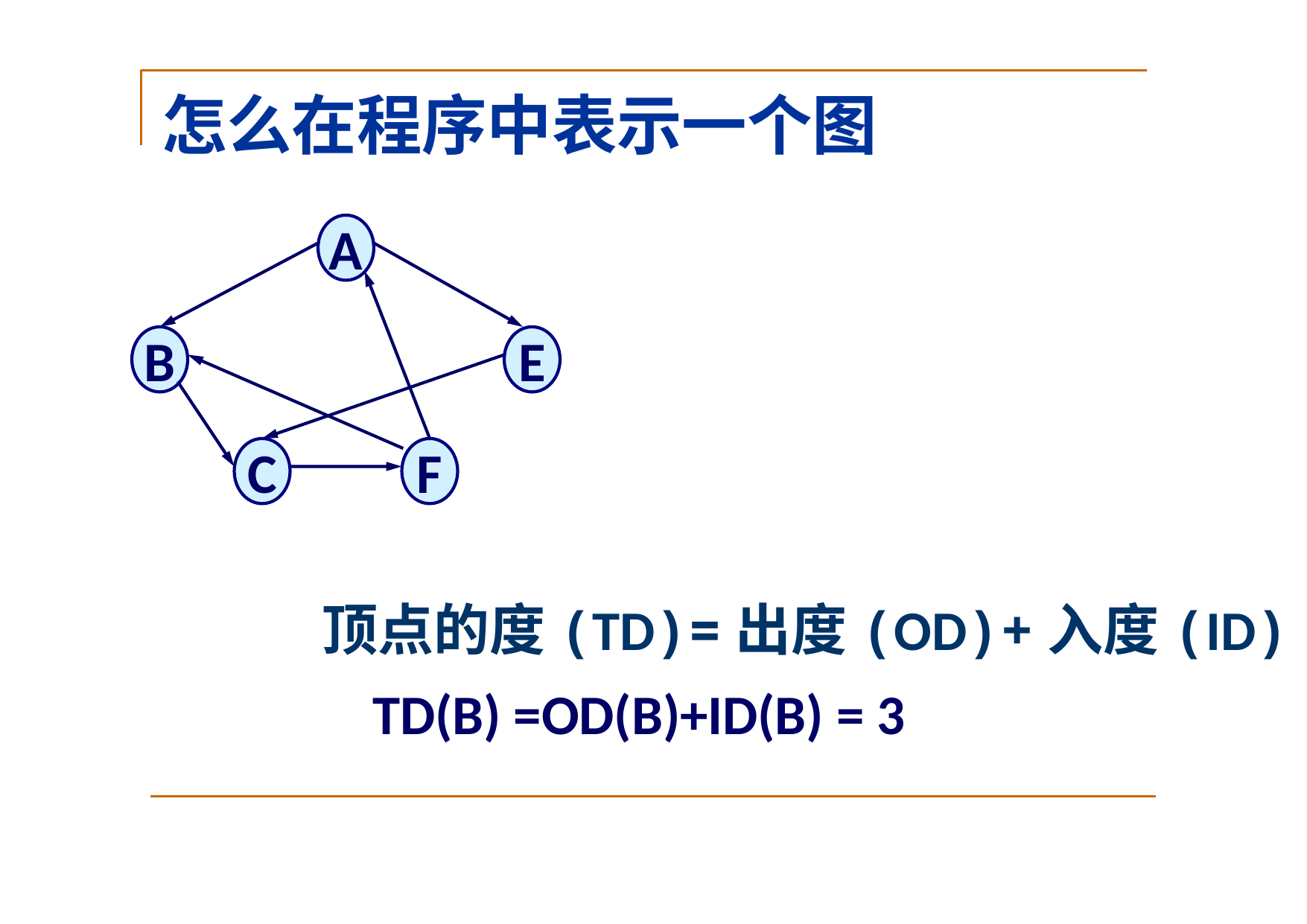

# 怎么在程序中表示一个图
A

B
E

C
F

顶点的度(TD)=出度(OD)+入度(ID)
    TD(B) =OD(B)+ID(B) = 3